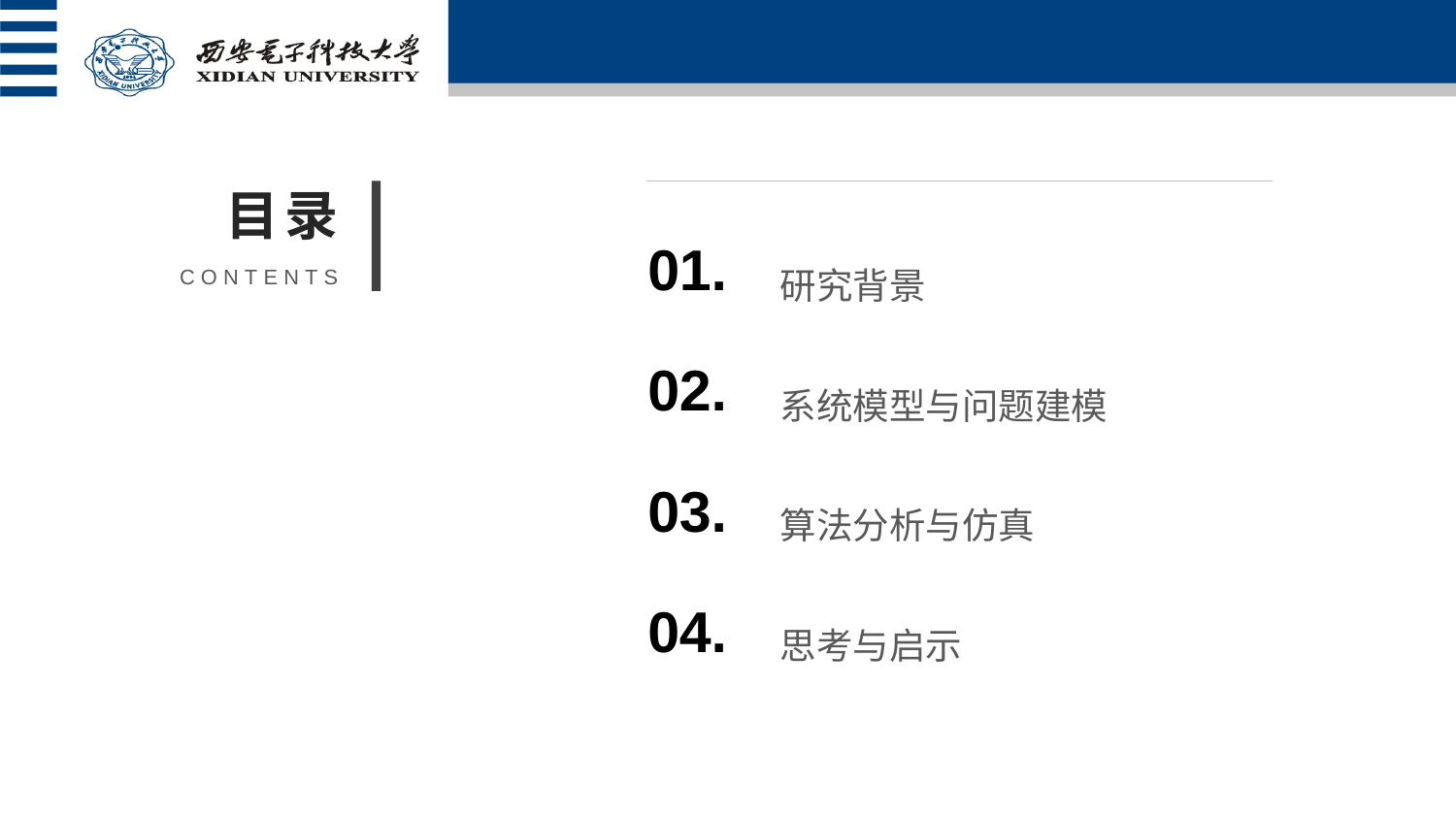

目录

01.
研究背景
CONTENTS
02.
系统模型与问题建模
03.
算法分析与仿真
04.
思考与启示